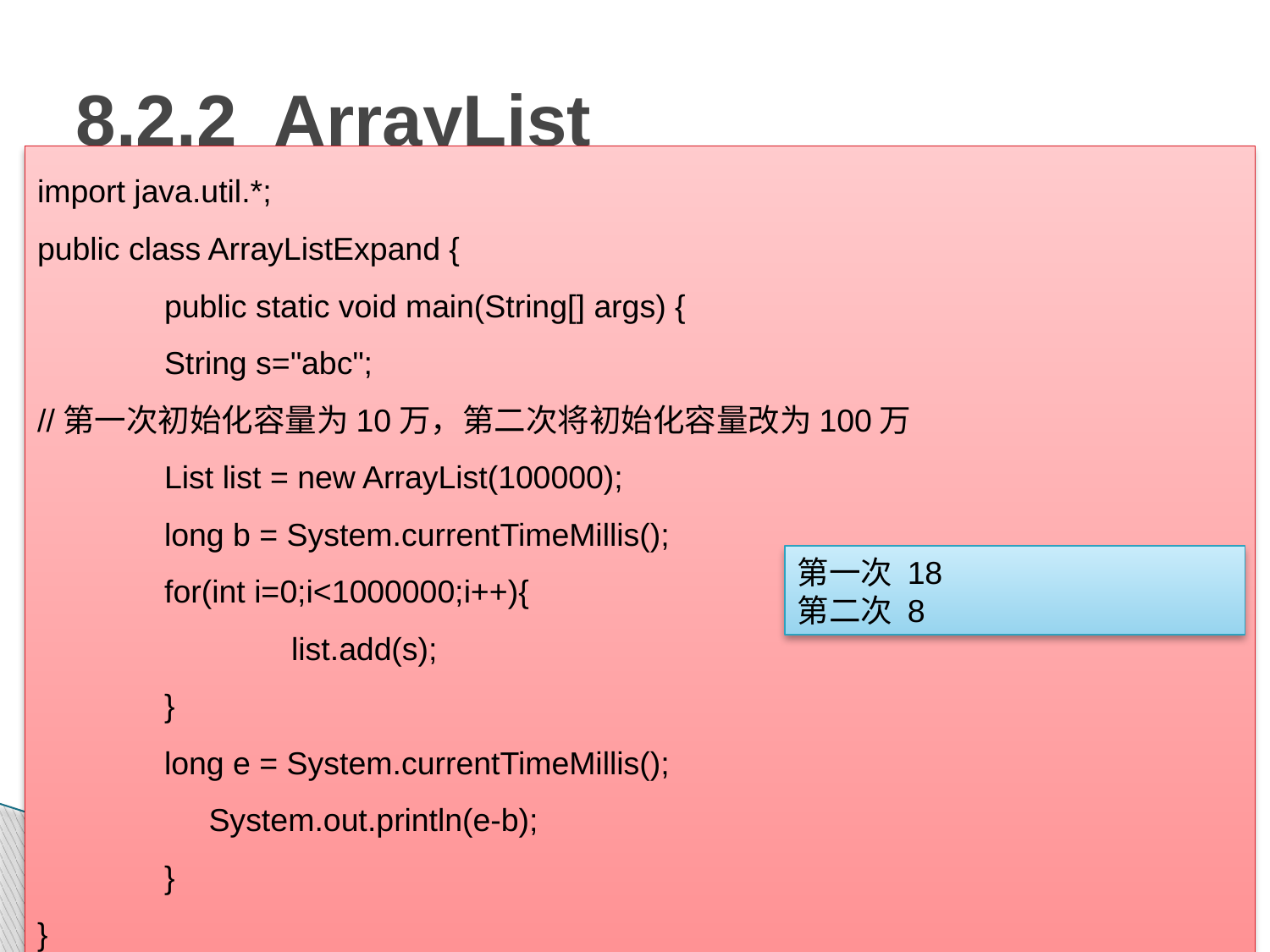

# 8.2.2  ArrayList
import java.util.*;
public class ArrayListExpand {
	public static void main(String[] args) {
	String s="abc";
//第一次初始化容量为10万，第二次将初始化容量改为100万
	List list = new ArrayList(100000);
	long b = System.currentTimeMillis();
	for(int i=0;i<1000000;i++){
		list.add(s);
	}
	long e = System.currentTimeMillis();
	     System.out.println(e-b);
	}
}
第一次 18
第二次 8